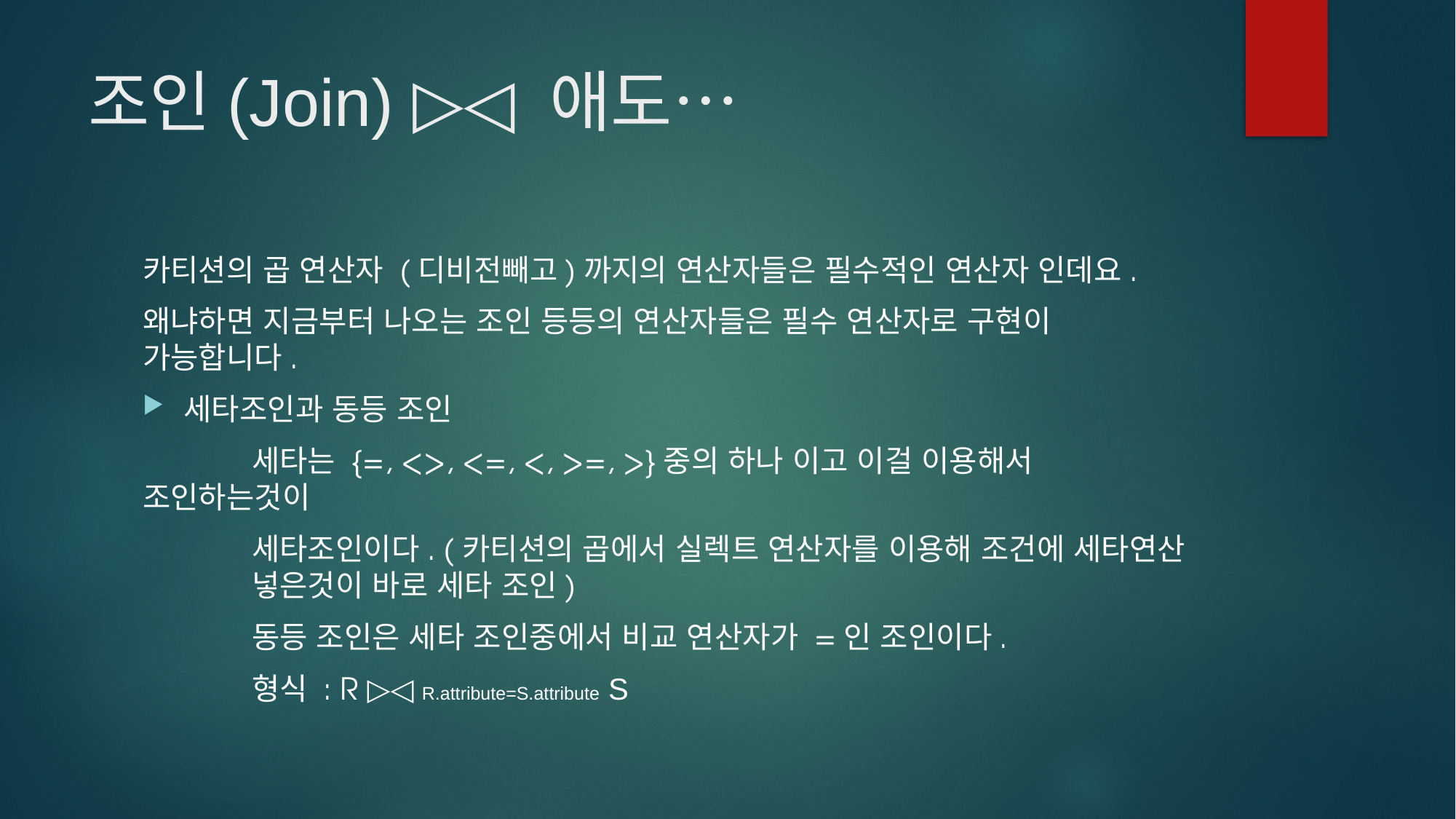

# 조인(Join) ▷◁ 애도…
카티션의 곱 연산자 (디비전빼고)까지의 연산자들은 필수적인 연산자 인데요.
왜냐하면 지금부터 나오는 조인 등등의 연산자들은 필수 연산자로 구현이 가능합니다.
세타조인과 동등 조인
	세타는 {=, <>, <=, <, >=, >}중의 하나 이고 이걸 이용해서 조인하는것이
	세타조인이다. (카티션의 곱에서 실렉트 연산자를 이용해 조건에 세타연산	넣은것이 바로 세타 조인)
	동등 조인은 세타 조인중에서 비교 연산자가 =인 조인이다.
	형식 : R ▷◁ R.attribute=S.attribute S